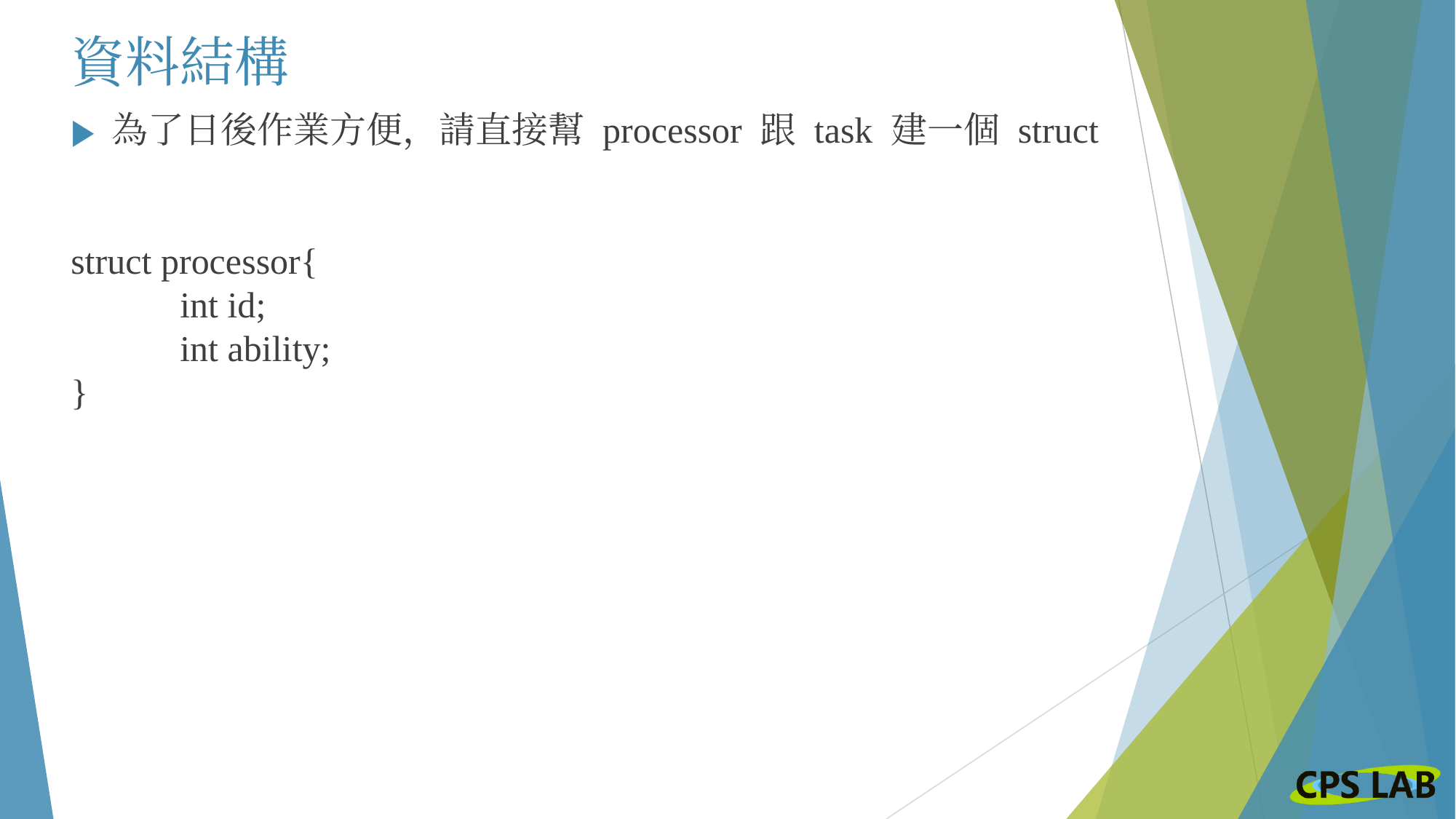

# 資料結構
為了日後作業方便，請直接幫 processor 跟 task 建一個 struct

struct processor{
	int id;
	int ability;
}